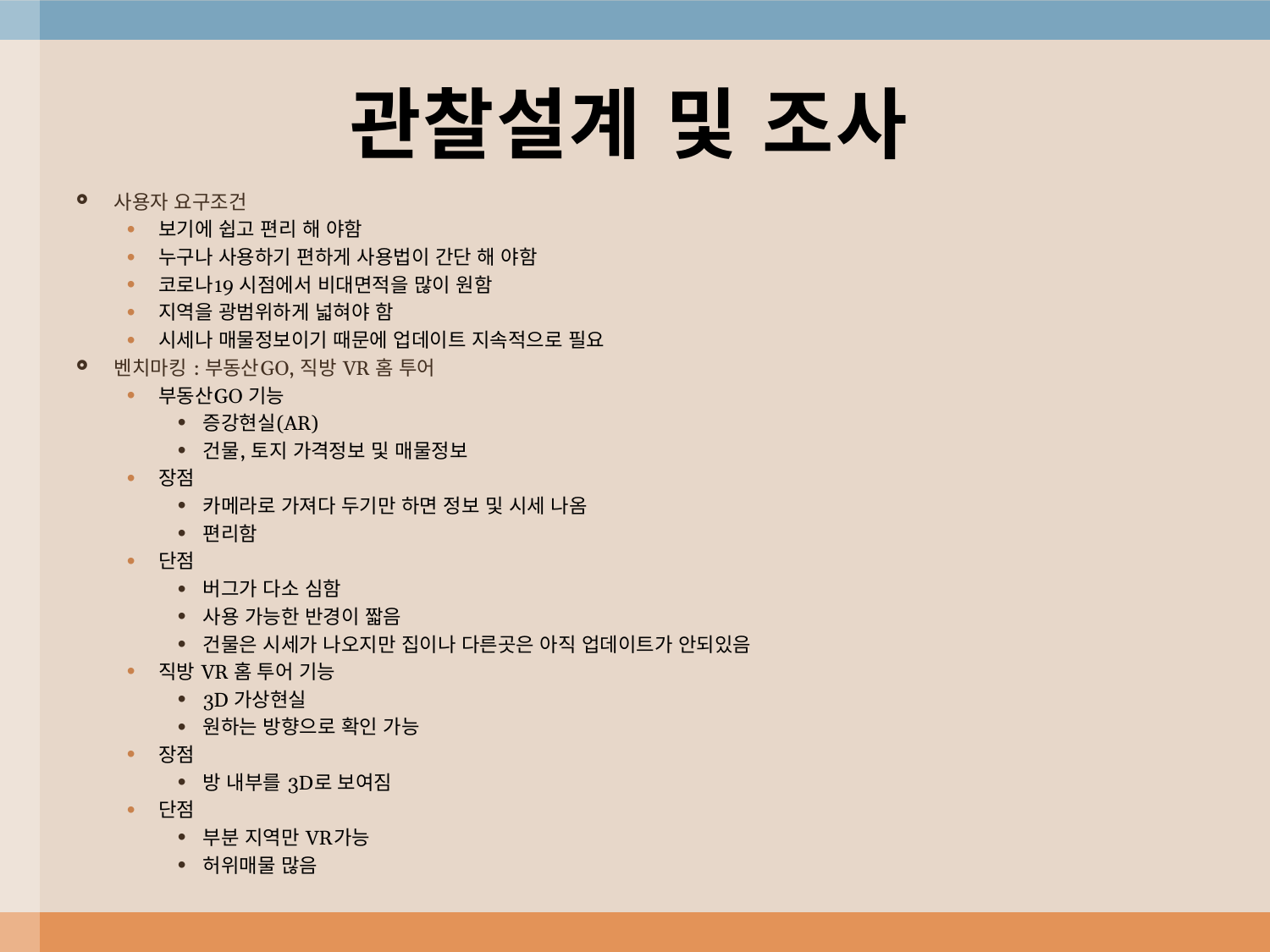

# 관찰설계 및 조사
사용자 요구조건
보기에 쉽고 편리 해 야함
누구나 사용하기 편하게 사용법이 간단 해 야함
코로나19 시점에서 비대면적을 많이 원함
지역을 광범위하게 넓혀야 함
시세나 매물정보이기 때문에 업데이트 지속적으로 필요
벤치마킹 : 부동산GO, 직방 VR 홈 투어
부동산GO 기능
증강현실(AR)
건물, 토지 가격정보 및 매물정보
장점
카메라로 가져다 두기만 하면 정보 및 시세 나옴
편리함
단점
버그가 다소 심함
사용 가능한 반경이 짧음
건물은 시세가 나오지만 집이나 다른곳은 아직 업데이트가 안되있음
직방 VR 홈 투어 기능
3D 가상현실
원하는 방향으로 확인 가능
장점
방 내부를 3D로 보여짐
단점
부분 지역만 VR가능
허위매물 많음